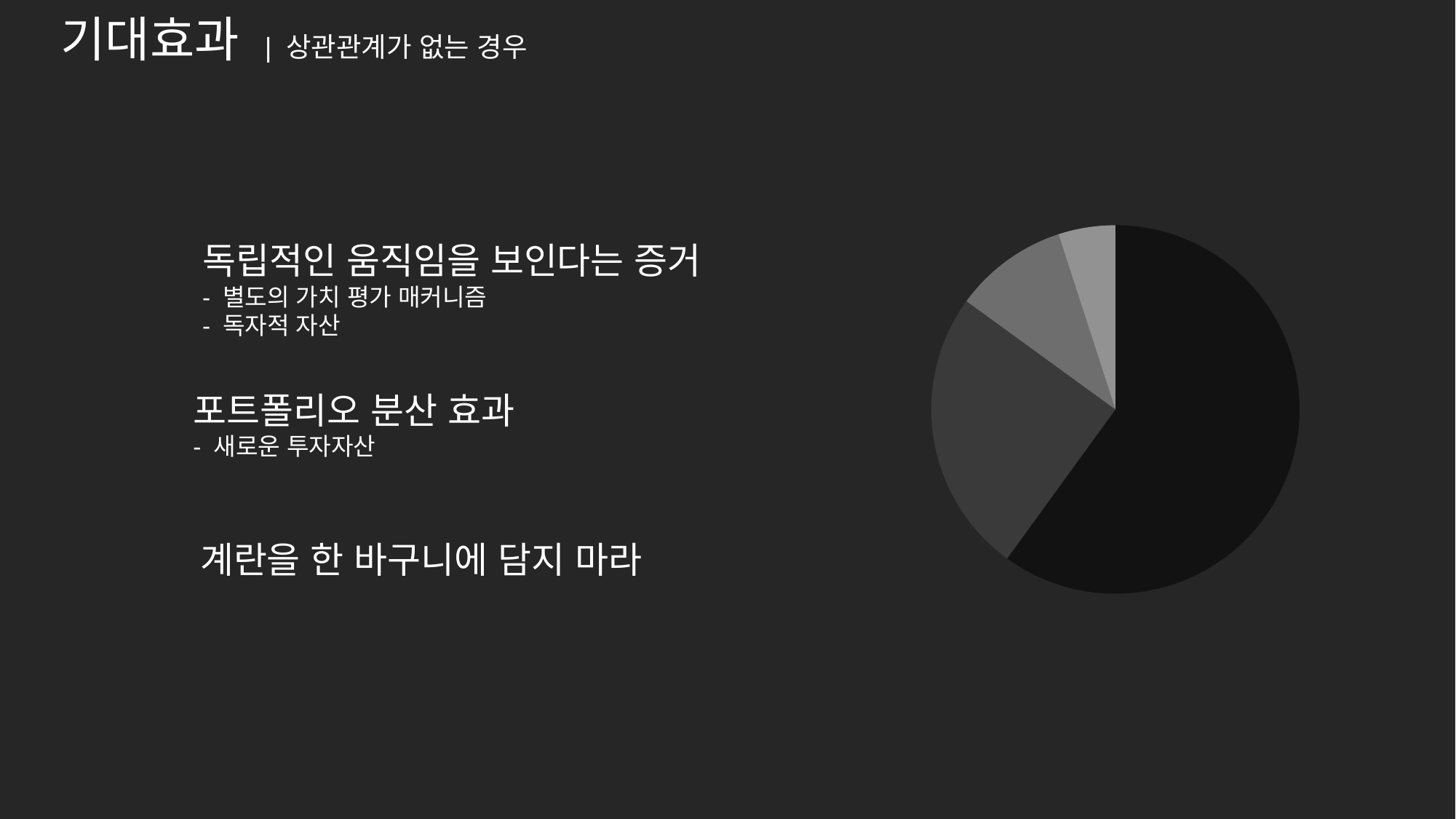

기대효과 | 상관관계가 없는 경우

### Chart

| Category | 열1 |
|---|---|
| 부동산 | 60.0 |
| 주식 | 25.0 |
| 현물 | 10.0 |
| 채권 | 5.0 |
독립적인 움직임을 보인다는 증거
- 별도의 가치 평가 매커니즘
- 독자적 자산
포트폴리오 분산 효과
- 새로운 투자자산
계란을 한 바구니에 담지 마라